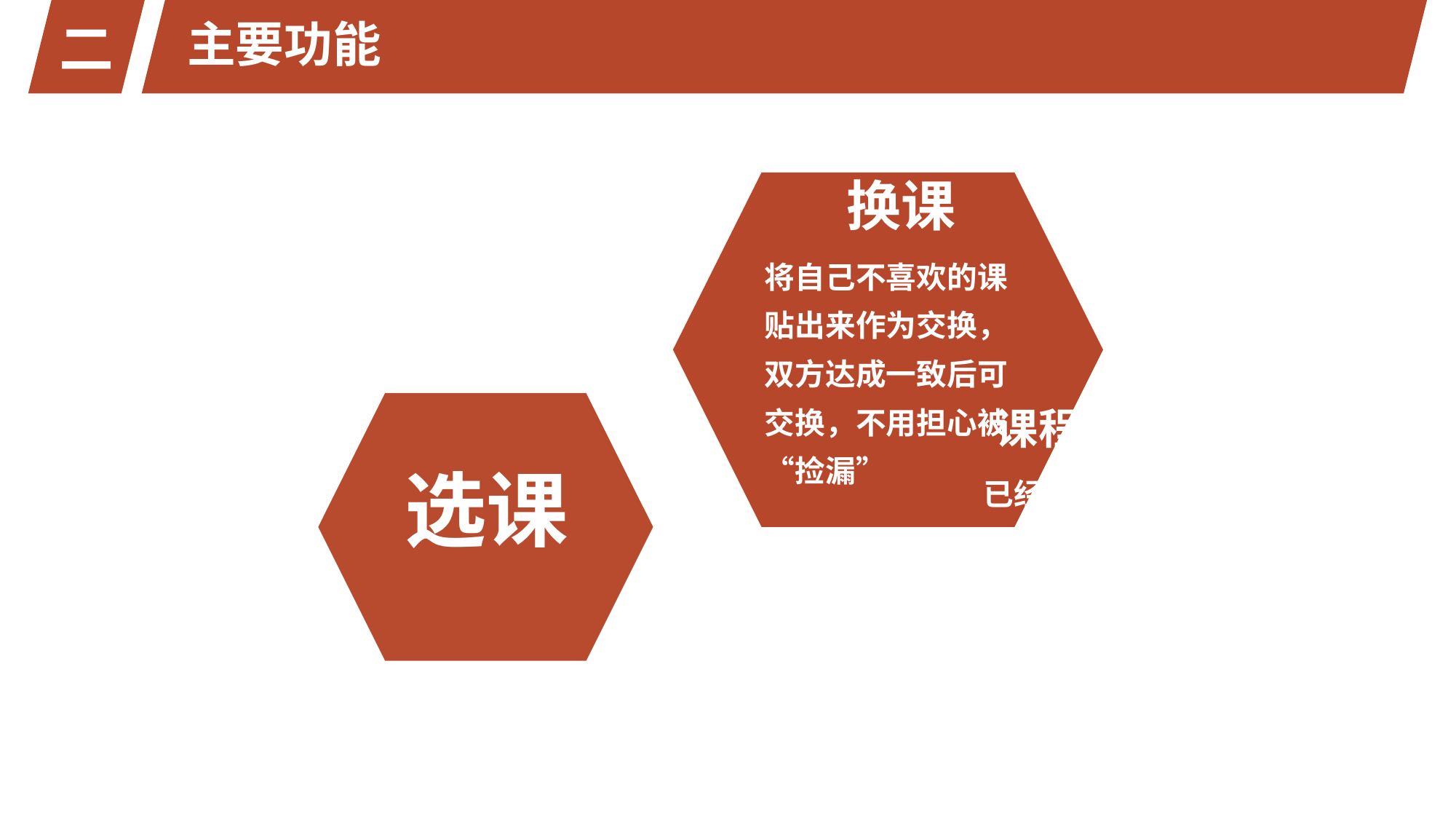

二

主要功能

换课
将自己不喜欢的课贴出来作为交换，双方达成一致后可交换，不用担心被“捡漏”

课程评价
已经上过某课程的同学可以进行匿名评价，形式如淘宝评价，不同于数字杭电
选课
课程
评价